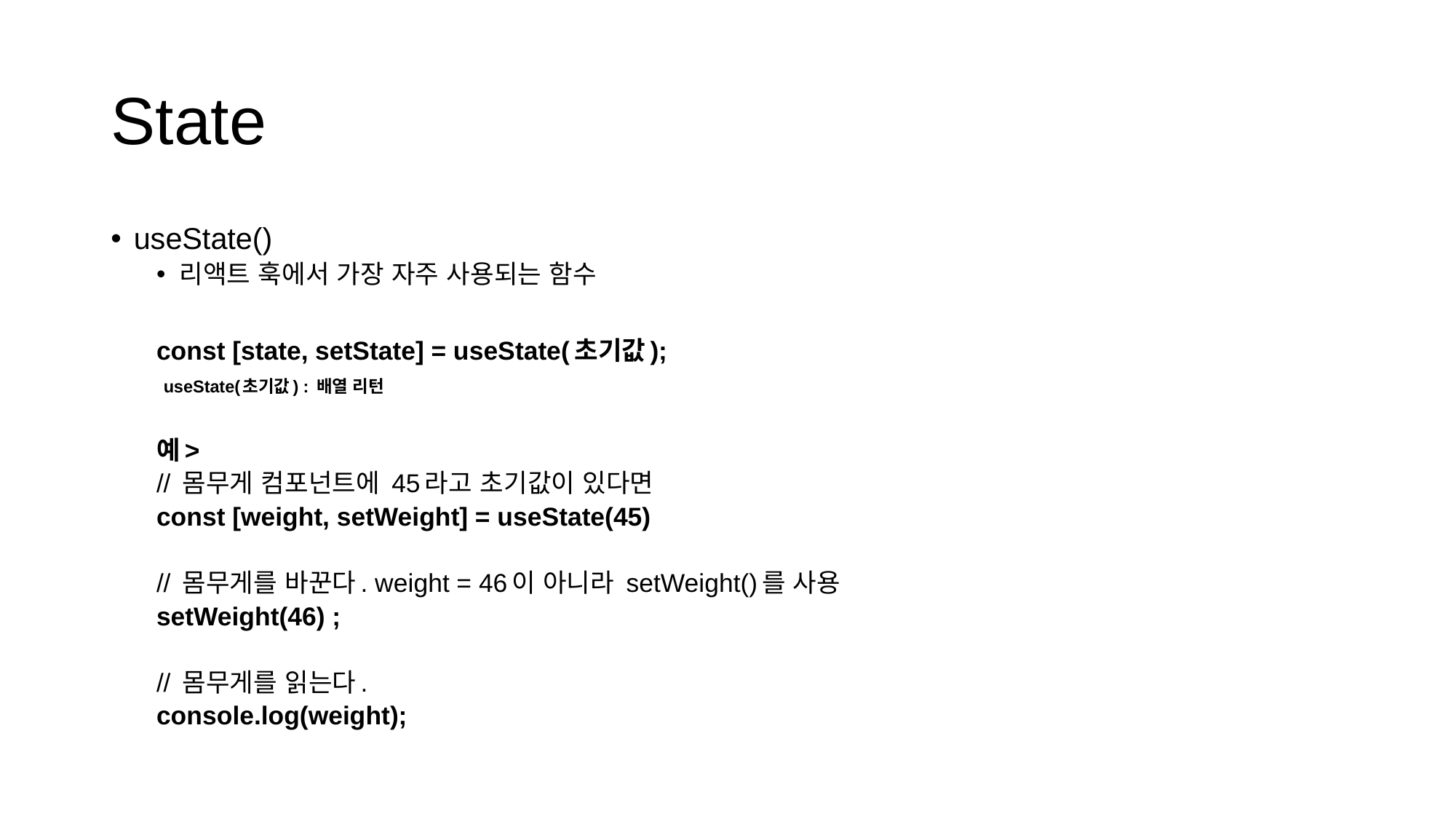

# State
useState()
리액트 훅에서 가장 자주 사용되는 함수

const [state, setState] = useState(초기값);
	 useState(초기값) : 배열 리턴

예>
// 몸무게 컴포넌트에 45라고 초기값이 있다면
const [weight, setWeight] = useState(45)

// 몸무게를 바꾼다. weight = 46이 아니라 setWeight()를 사용
setWeight(46) ;

// 몸무게를 읽는다.
console.log(weight);